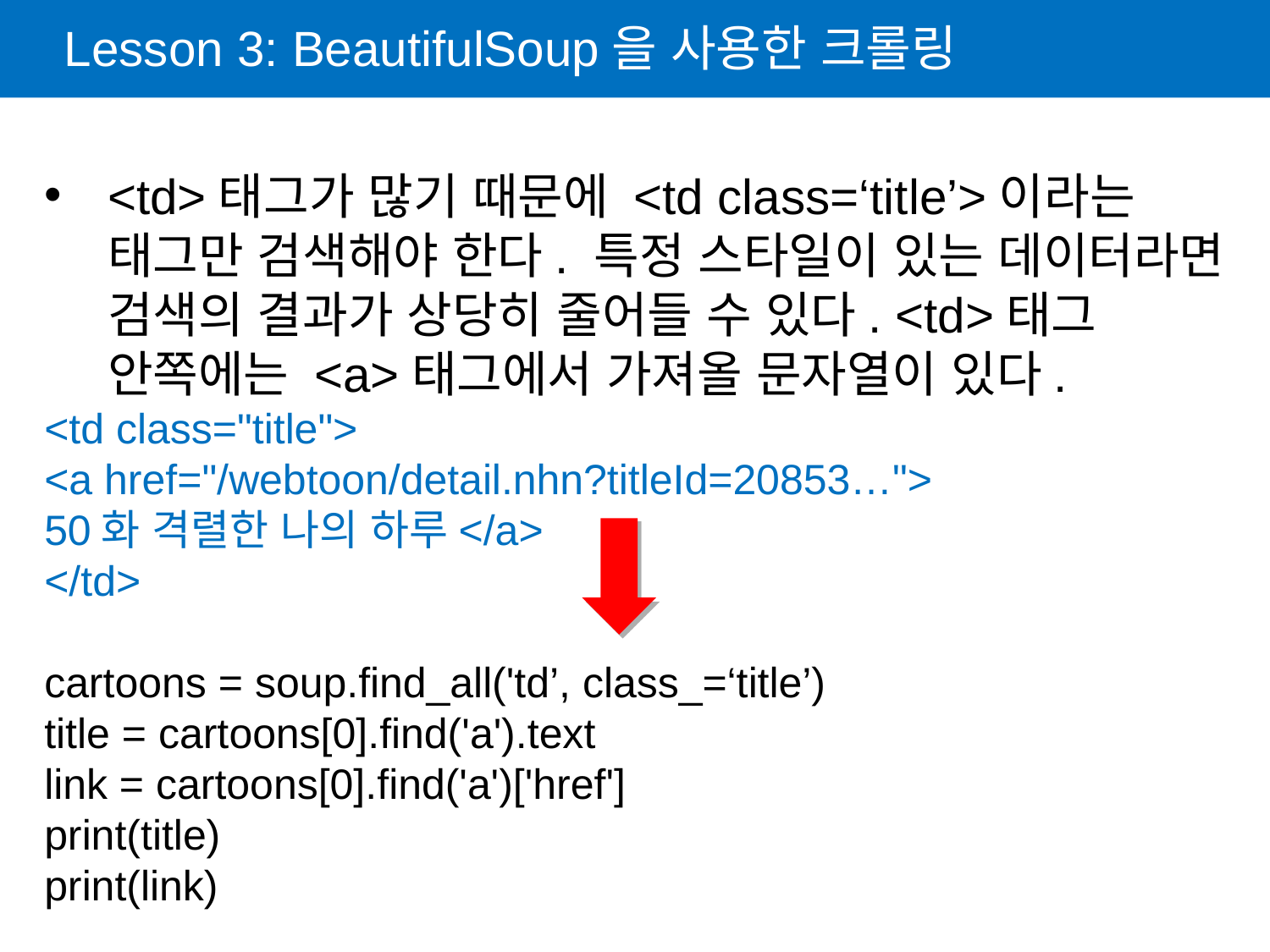

# Lesson 3: BeautifulSoup을 사용한 크롤링
<td>태그가 많기 때문에 <td class=‘title’>이라는 태그만 검색해야 한다. 특정 스타일이 있는 데이터라면 검색의 결과가 상당히 줄어들 수 있다. <td>태그 안쪽에는 <a>태그에서 가져올 문자열이 있다.
<td class="title">
<a href="/webtoon/detail.nhn?titleId=20853…">
50화 격렬한 나의 하루</a>
</td>

cartoons = soup.find_all('td’, class_=‘title’)
title = cartoons[0].find('a').text
link = cartoons[0].find('a')['href']
print(title)
print(link)